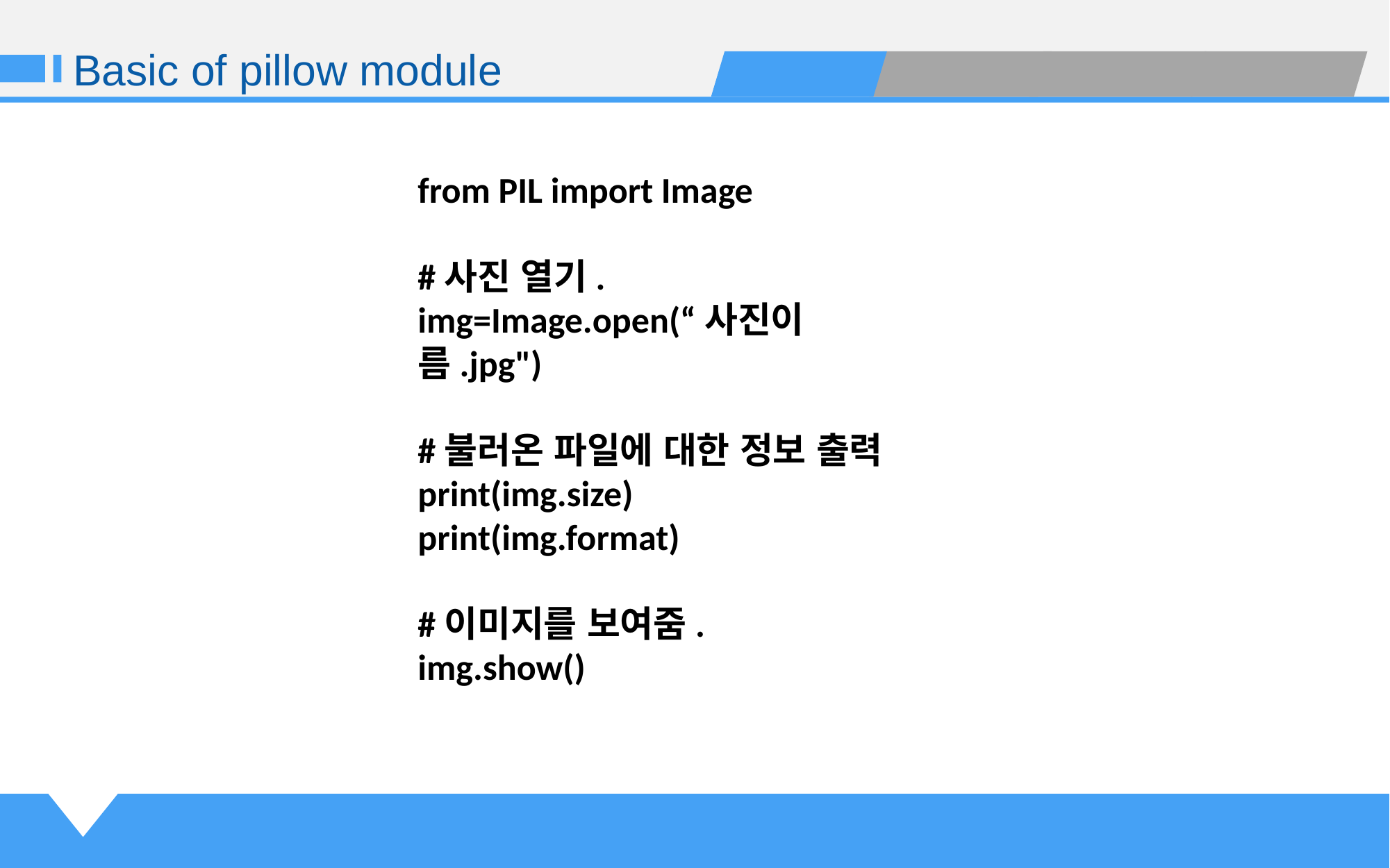

Basic of pillow module

from PIL import Image

#사진 열기.
img=Image.open(“사진이름.jpg")

#불러온 파일에 대한 정보 출력
print(img.size)
print(img.format)

#이미지를 보여줌.
img.show()